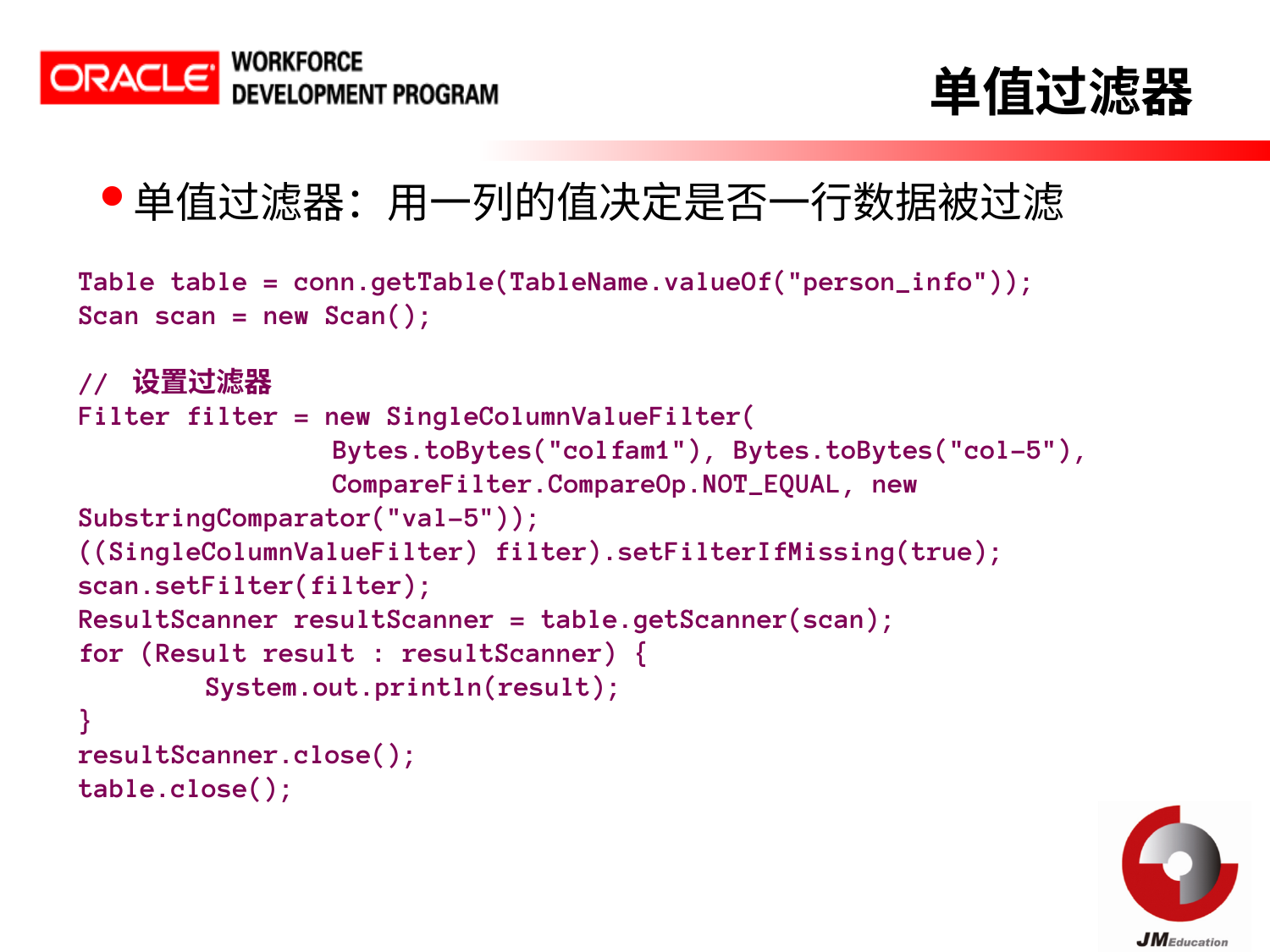

单值过滤器
单值过滤器：用一列的值决定是否一行数据被过滤
Table table = conn.getTable(TableName.valueOf("person_info"));
Scan scan = new Scan();

// 设置过滤器
Filter filter = new SingleColumnValueFilter(
		Bytes.toBytes("colfam1"), Bytes.toBytes("col-5"),
		CompareFilter.CompareOp.NOT_EQUAL, new SubstringComparator("val-5"));
((SingleColumnValueFilter) filter).setFilterIfMissing(true);
scan.setFilter(filter);
ResultScanner resultScanner = table.getScanner(scan);
for (Result result : resultScanner) {
	System.out.println(result);
}
resultScanner.close();
table.close();